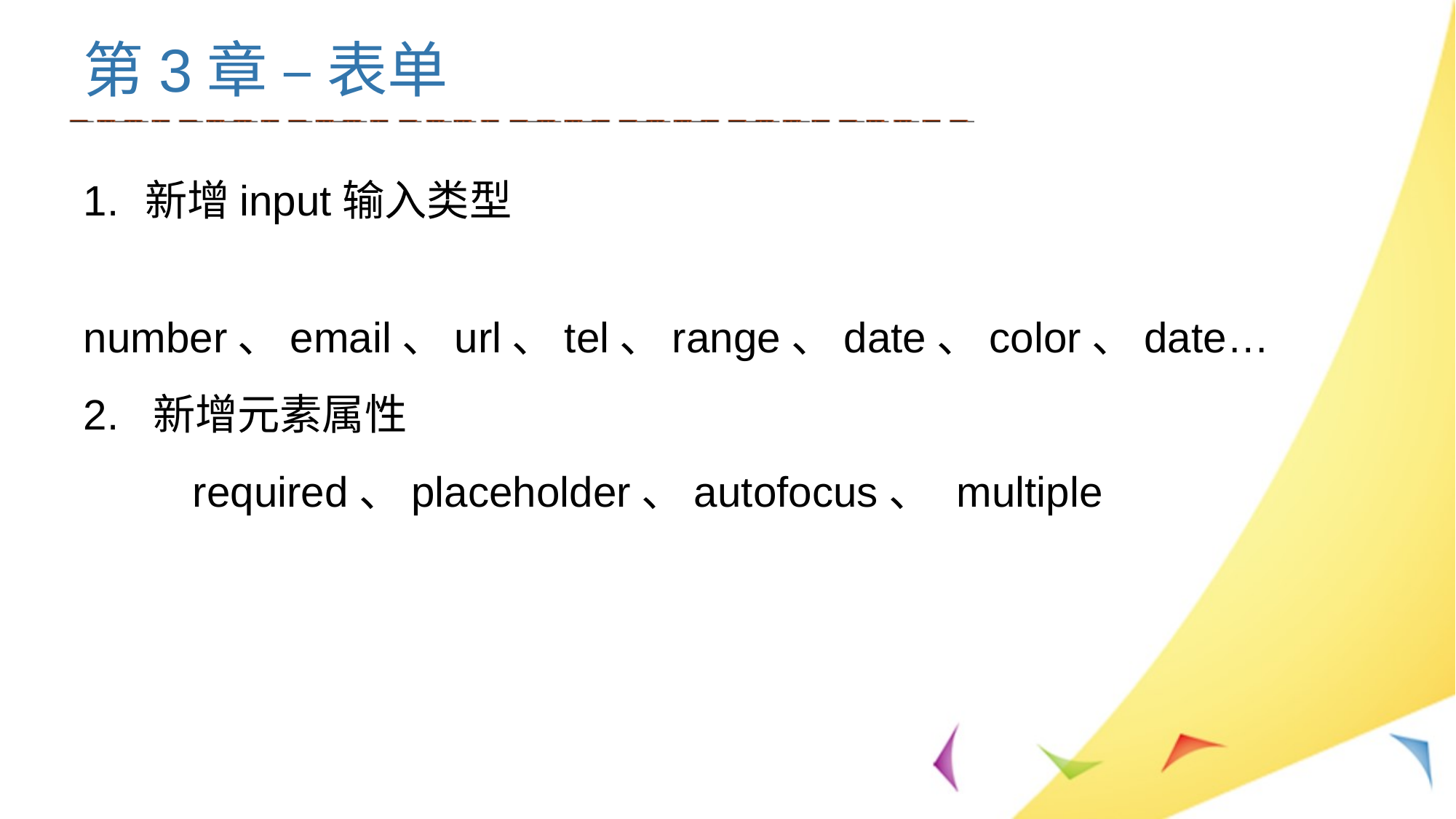

# 第3章 – 表单
新增input输入类型
	number、email、url、tel、range、date、color、date…
2.  新增元素属性
	required、placeholder、autofocus、	multiple